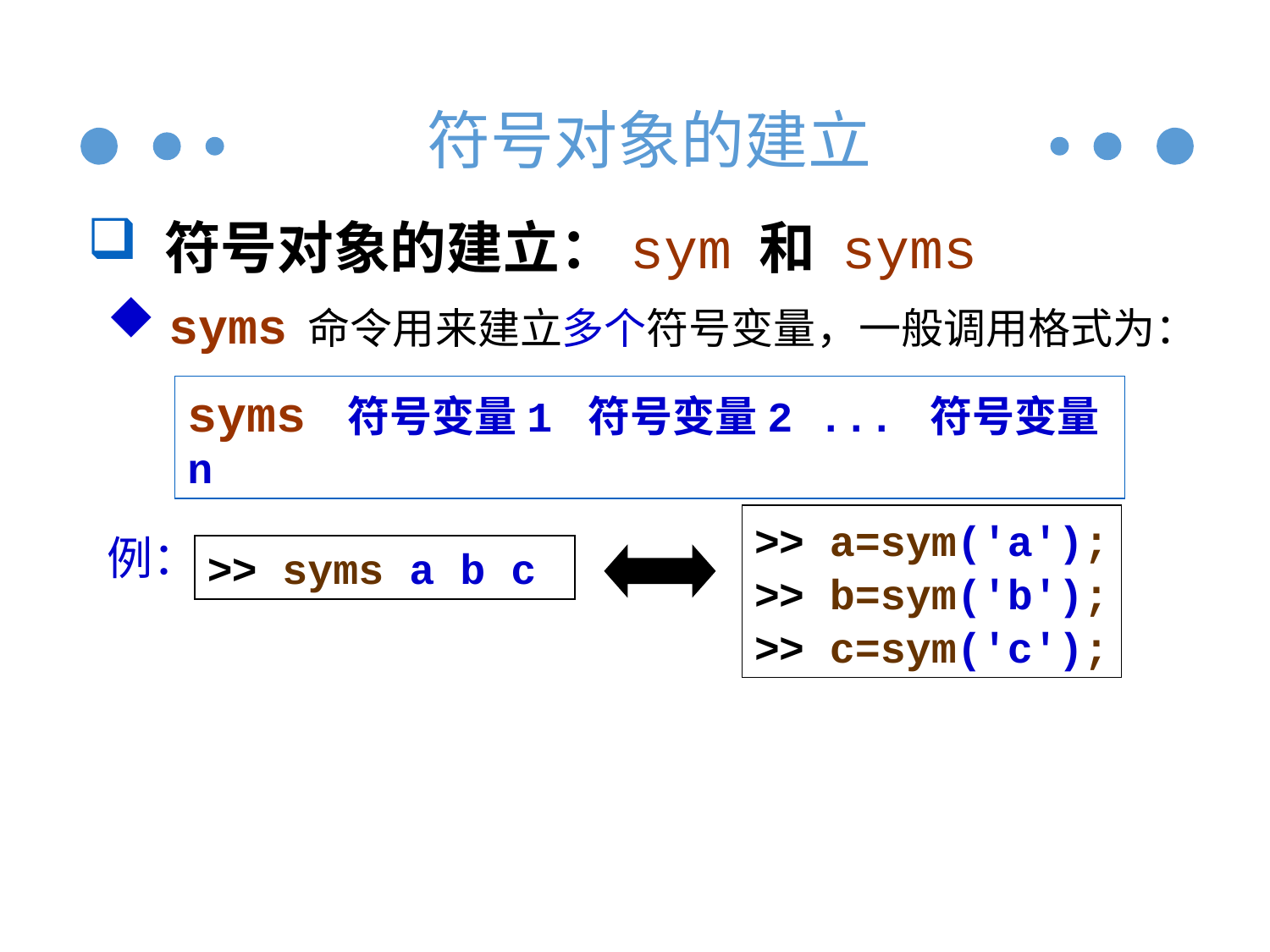

# 符号对象的建立
 符号对象的建立：sym 和 syms
 syms 命令用来建立多个符号变量，一般调用格式为：
syms 符号变量1 符号变量2 ... 符号变量n
>> a=sym('a');
>> b=sym('b');
>> c=sym('c');
例：
>> syms a b c

7